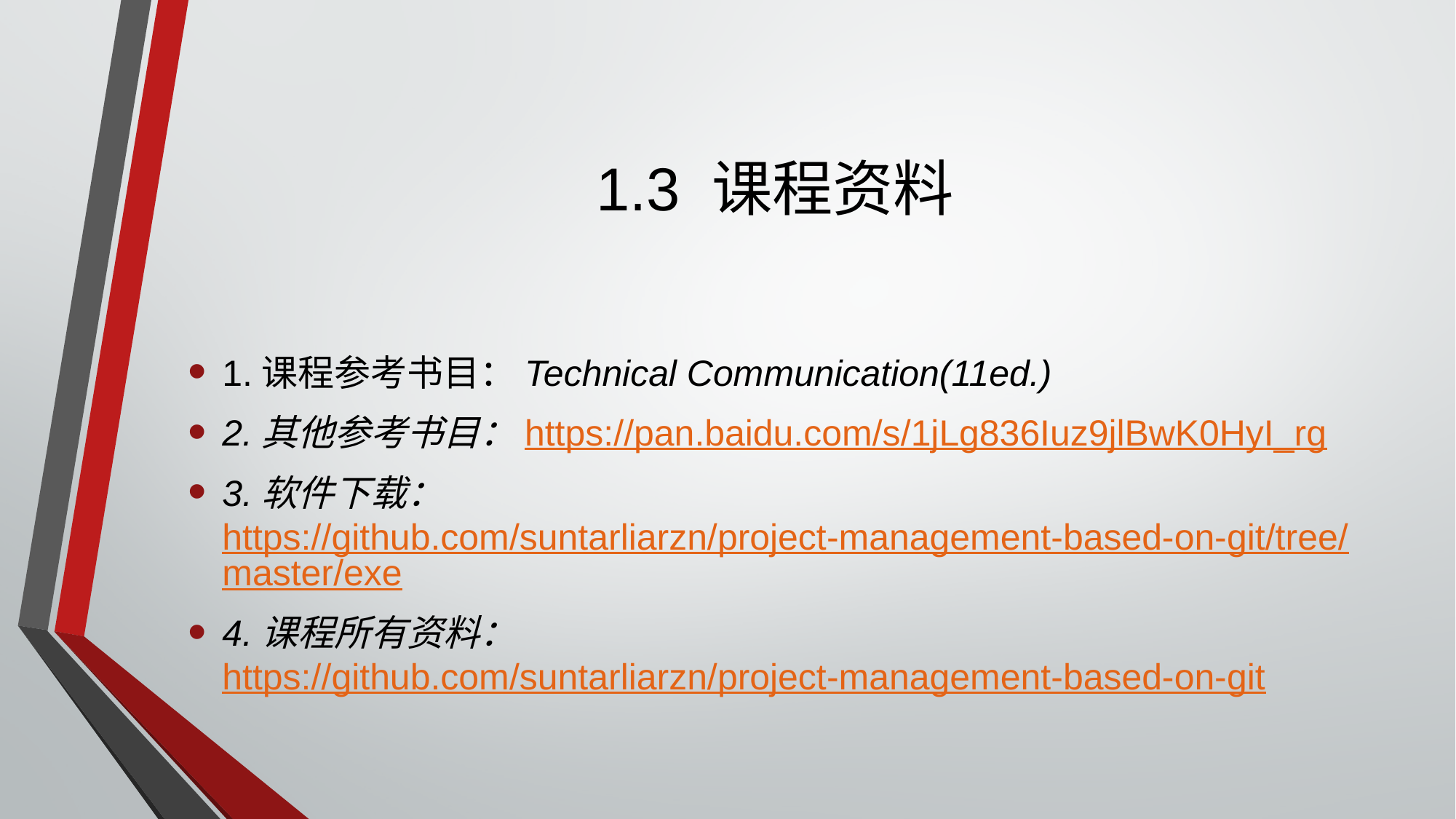

# 1.3 课程资料
1.课程参考书目：Technical Communication(11ed.)
2.其他参考书目：https://pan.baidu.com/s/1jLg836Iuz9jlBwK0HyI_rg
3.软件下载：https://github.com/suntarliarzn/project-management-based-on-git/tree/master/exe
4.课程所有资料：https://github.com/suntarliarzn/project-management-based-on-git